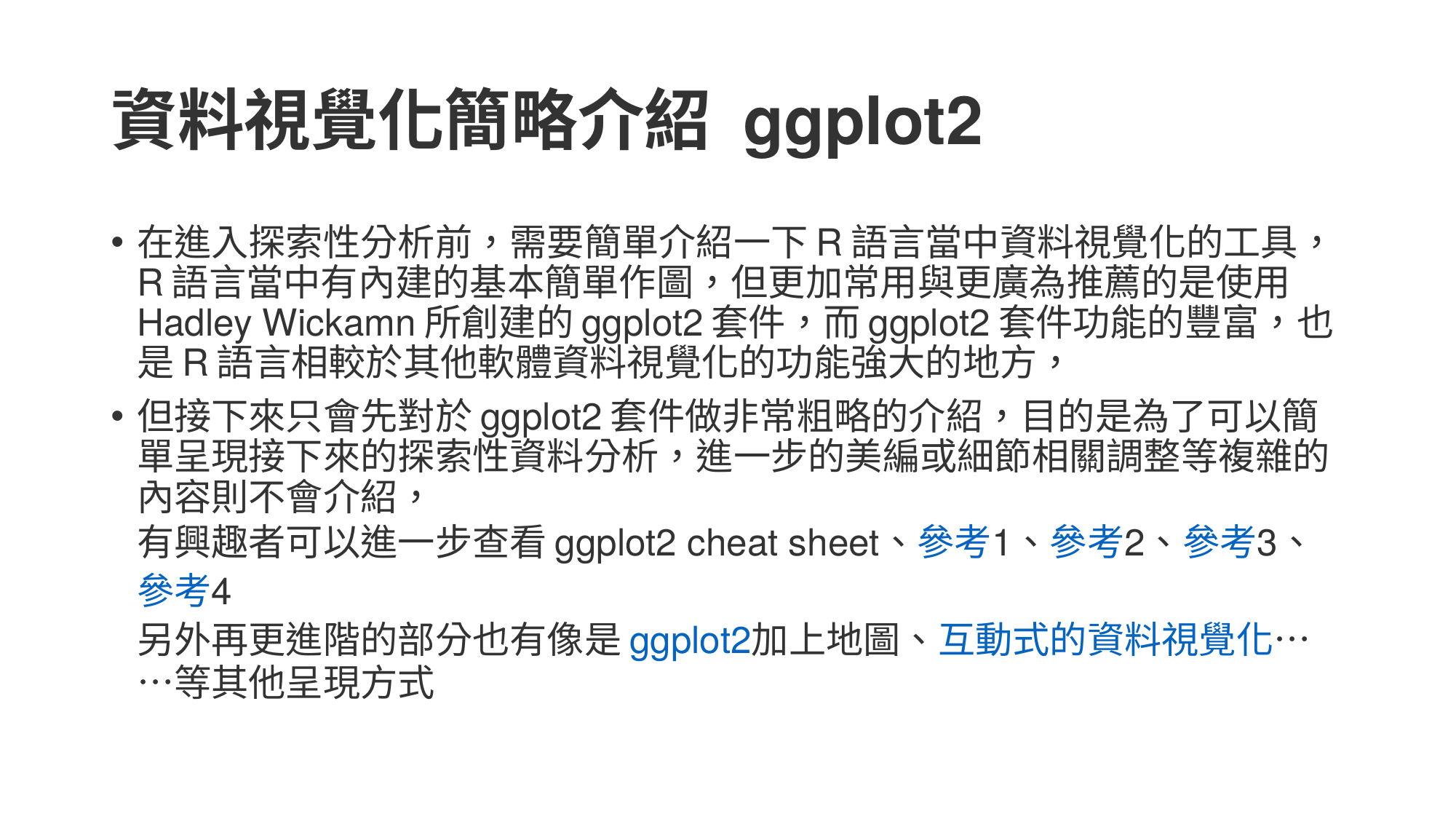

# 資料視覺化簡略介紹 ggplot2
在進入探索性分析前，需要簡單介紹一下R語言當中資料視覺化的工具，
R語言當中有內建的基本簡單作圖，但更加常用與更廣為推薦的是使用Hadley Wickamn所創建的ggplot2套件，而ggplot2套件功能的豐富，也是R語言相較於其他軟體資料視覺化的功能強大的地方，
但接下來只會先對於ggplot2套件做非常粗略的介紹，目的是為了可以簡單呈現接下來的探索性資料分析，進一步的美編或細節相關調整等複雜的內容則不會介紹，
有興趣者可以進一步查看ggplot2 cheat sheet、參考1、參考2、參考3、參考4
另外再更進階的部分也有像是ggplot2加上地圖、互動式的資料視覺化……等其他呈現方式